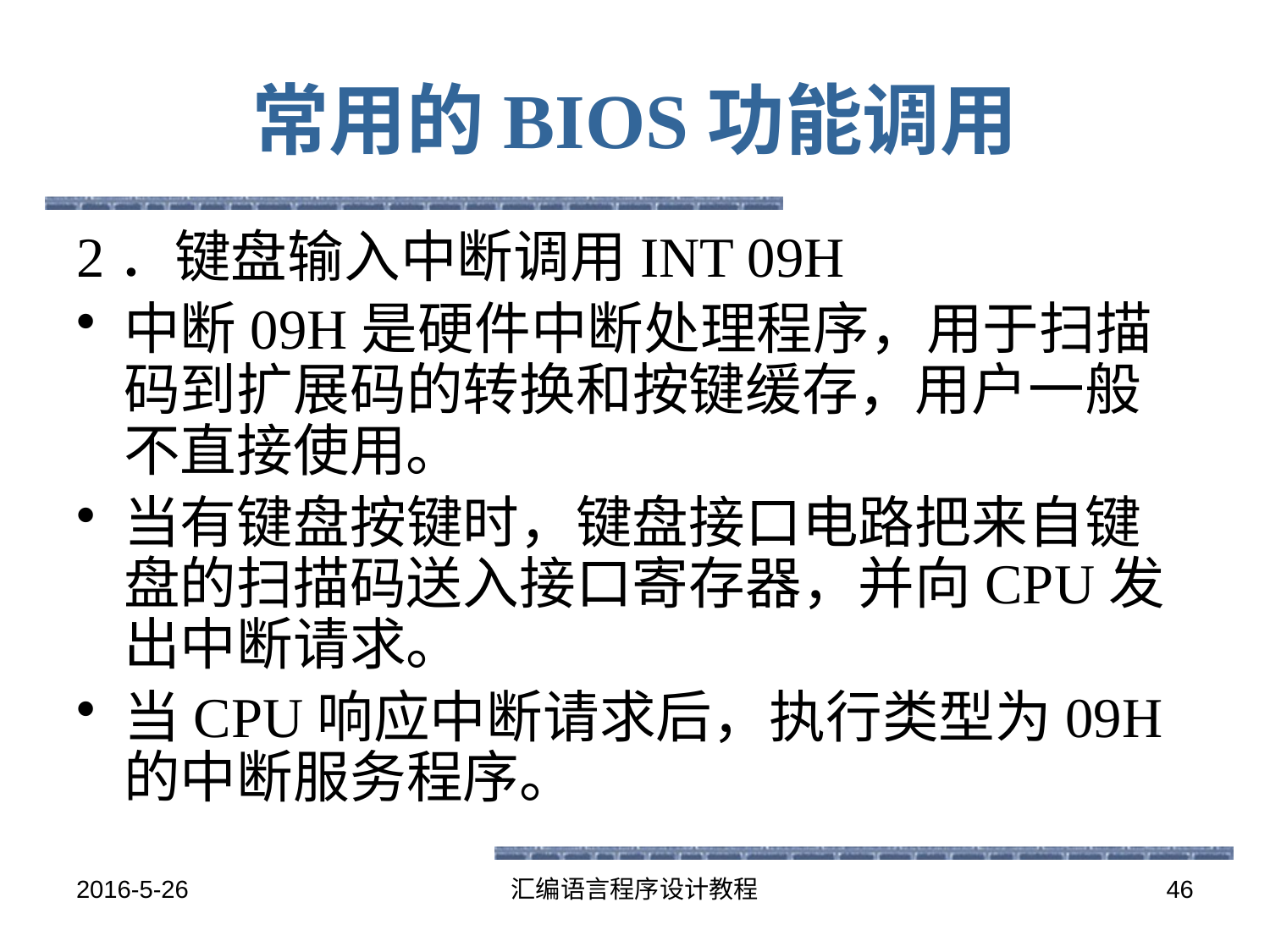

# 常用的BIOS功能调用
2．键盘输入中断调用INT 09H
中断09H是硬件中断处理程序，用于扫描码到扩展码的转换和按键缓存，用户一般不直接使用。
当有键盘按键时，键盘接口电路把来自键盘的扫描码送入接口寄存器，并向CPU发出中断请求。
当CPU响应中断请求后，执行类型为09H的中断服务程序。
2016-5-26
汇编语言程序设计教程
46